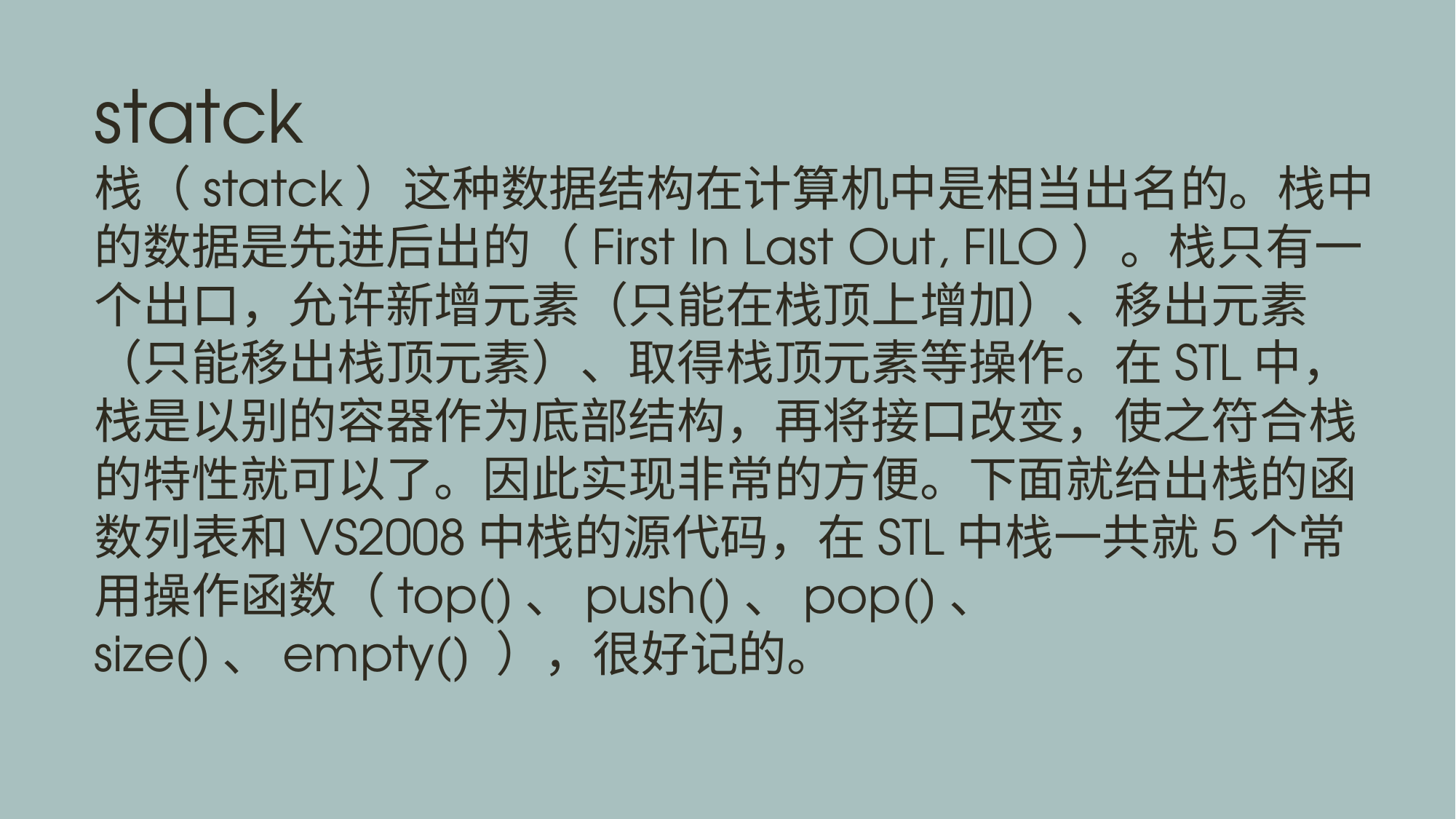

statck
栈（statck）这种数据结构在计算机中是相当出名的。栈中的数据是先进后出的（First In Last Out, FILO）。栈只有一个出口，允许新增元素（只能在栈顶上增加）、移出元素（只能移出栈顶元素）、取得栈顶元素等操作。在STL中，栈是以别的容器作为底部结构，再将接口改变，使之符合栈的特性就可以了。因此实现非常的方便。下面就给出栈的函数列表和VS2008中栈的源代码，在STL中栈一共就5个常用操作函数（top()、push()、pop()、 size()、empty() ），很好记的。